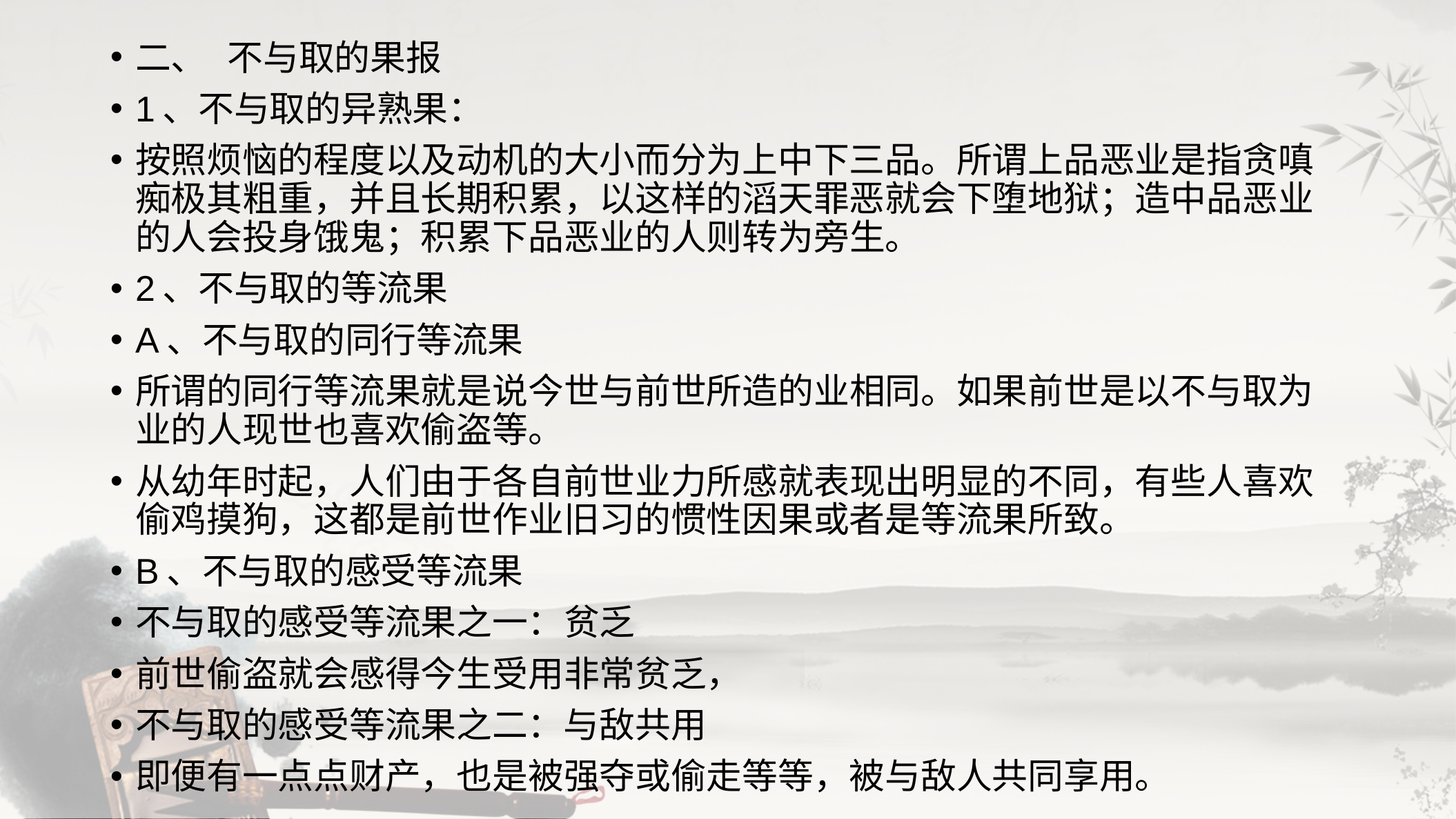

二、	不与取的果报
1、不与取的异熟果：
按照烦恼的程度以及动机的大小而分为上中下三品。所谓上品恶业是指贪嗔痴极其粗重，并且长期积累，以这样的滔天罪恶就会下堕地狱；造中品恶业的人会投身饿鬼；积累下品恶业的人则转为旁生。
2、不与取的等流果
A、不与取的同行等流果
所谓的同行等流果就是说今世与前世所造的业相同。如果前世是以不与取为业的人现世也喜欢偷盗等。
从幼年时起，人们由于各自前世业力所感就表现出明显的不同，有些人喜欢偷鸡摸狗，这都是前世作业旧习的惯性因果或者是等流果所致。
B、不与取的感受等流果
不与取的感受等流果之一：贫乏
前世偷盗就会感得今生受用非常贫乏，
不与取的感受等流果之二：与敌共用
即便有一点点财产，也是被强夺或偷走等等，被与敌人共同享用。